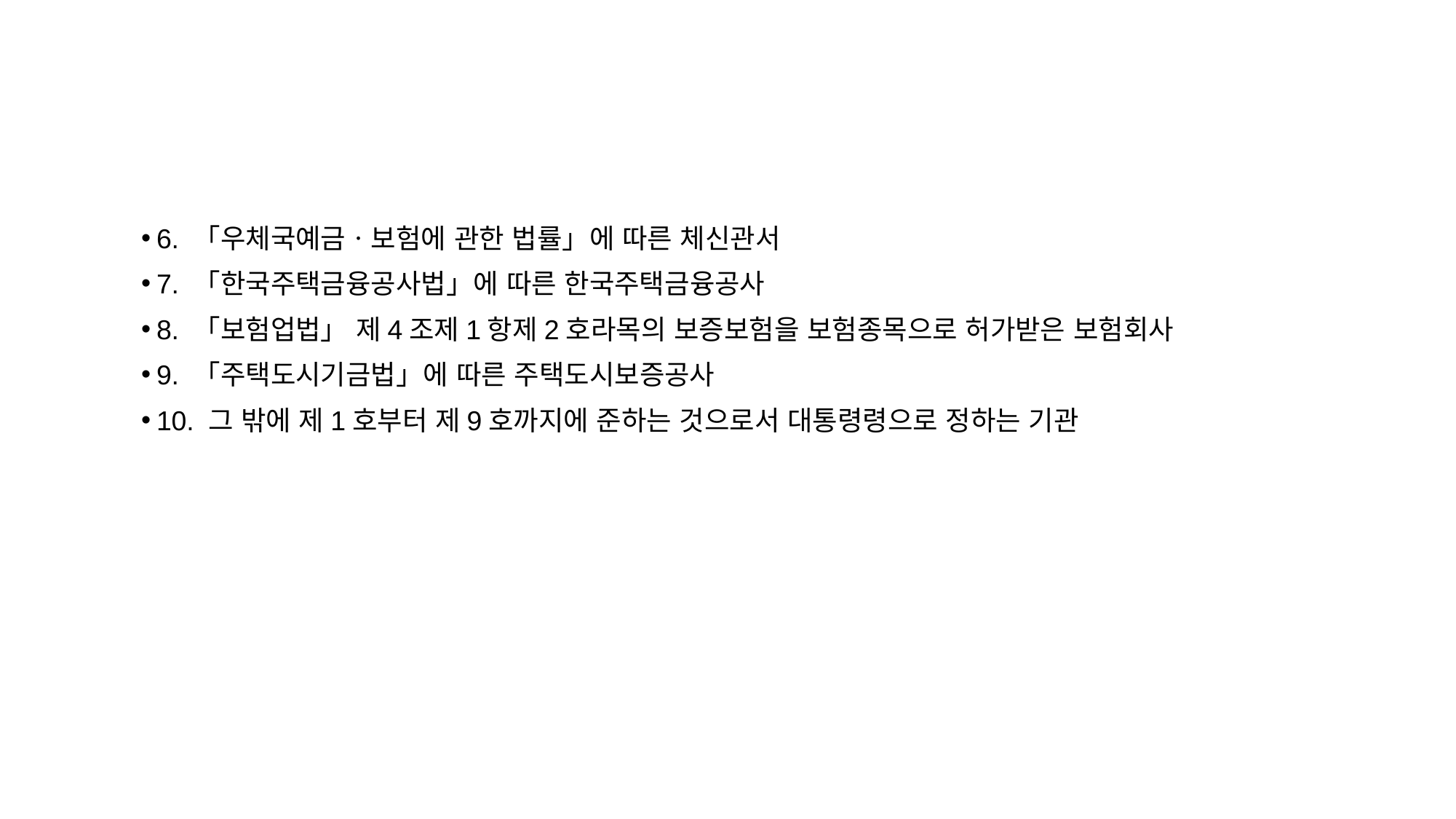

6. 「우체국예금ㆍ보험에 관한 법률」에 따른 체신관서
7. 「한국주택금융공사법」에 따른 한국주택금융공사
8. 「보험업법」 제4조제1항제2호라목의 보증보험을 보험종목으로 허가받은 보험회사
9. 「주택도시기금법」에 따른 주택도시보증공사
10. 그 밖에 제1호부터 제9호까지에 준하는 것으로서 대통령령으로 정하는 기관